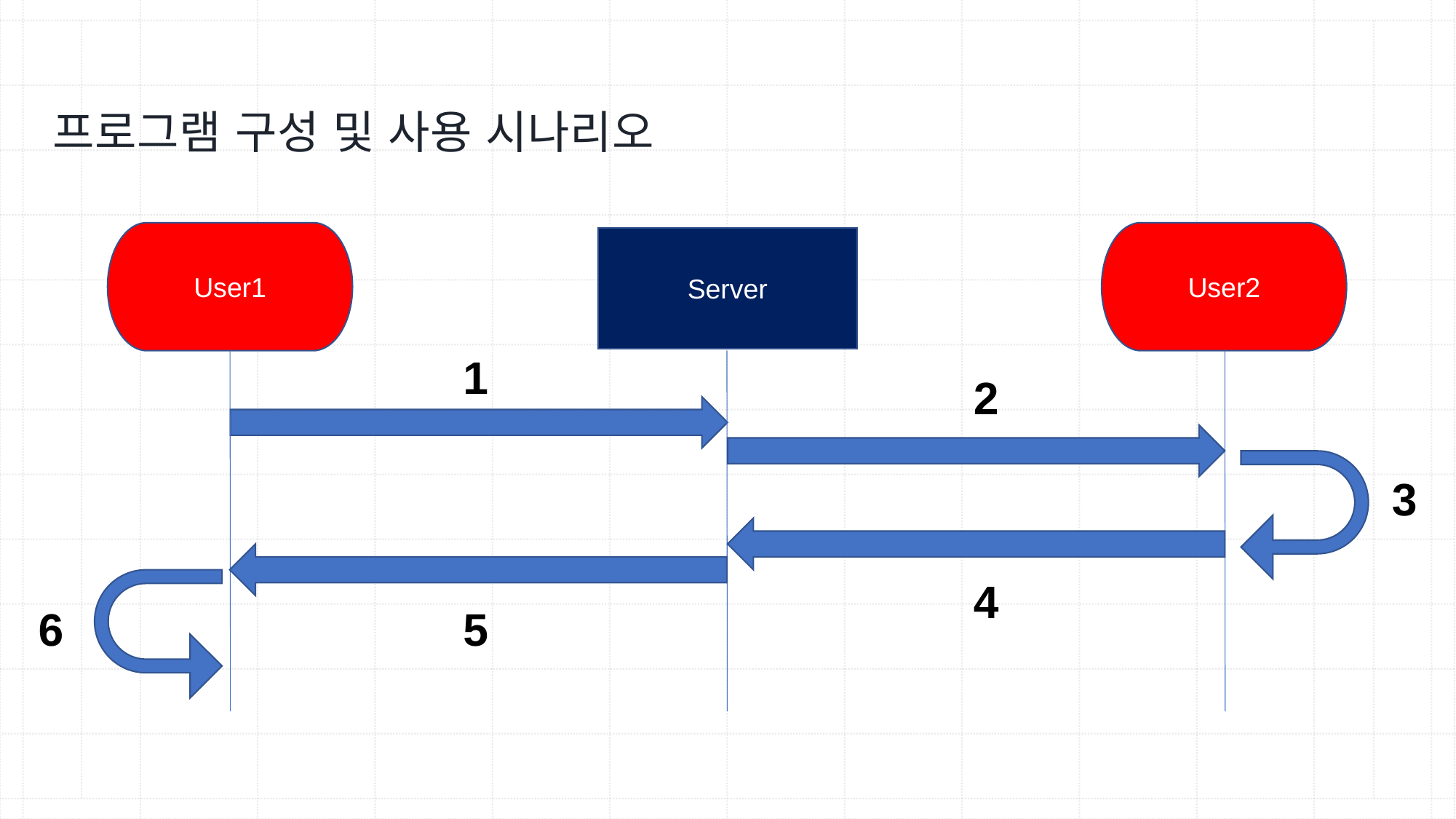

프로그램 구성 및 사용 시나리오
User1
User2
Server
1
2

3

4

6
5